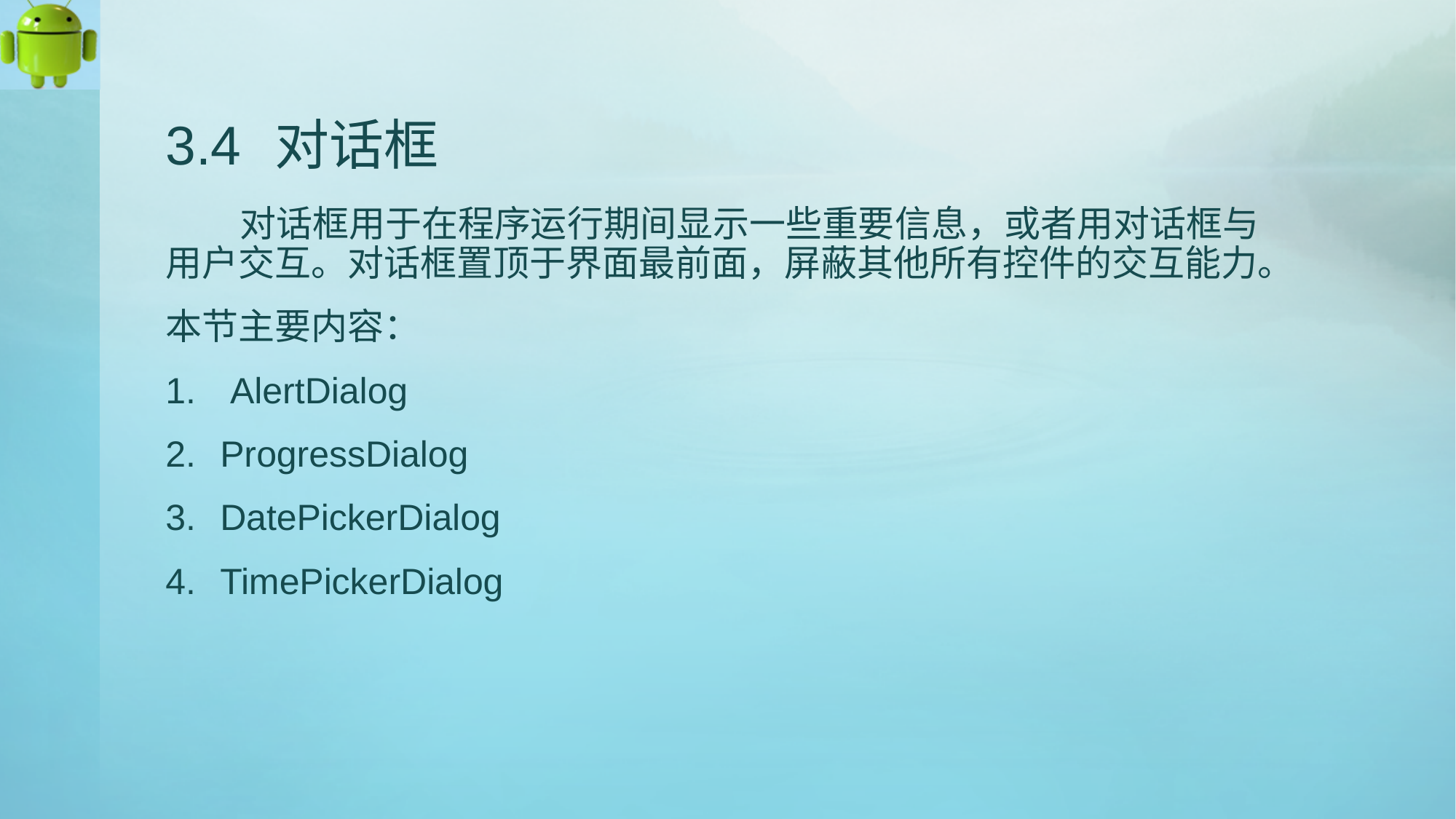

# 3.4	对话框
        对话框用于在程序运行期间显示一些重要信息，或者用对话框与用户交互。对话框置顶于界面最前面，屏蔽其他所有控件的交互能力。
本节主要内容：
 AlertDialog
ProgressDialog
DatePickerDialog
TimePickerDialog